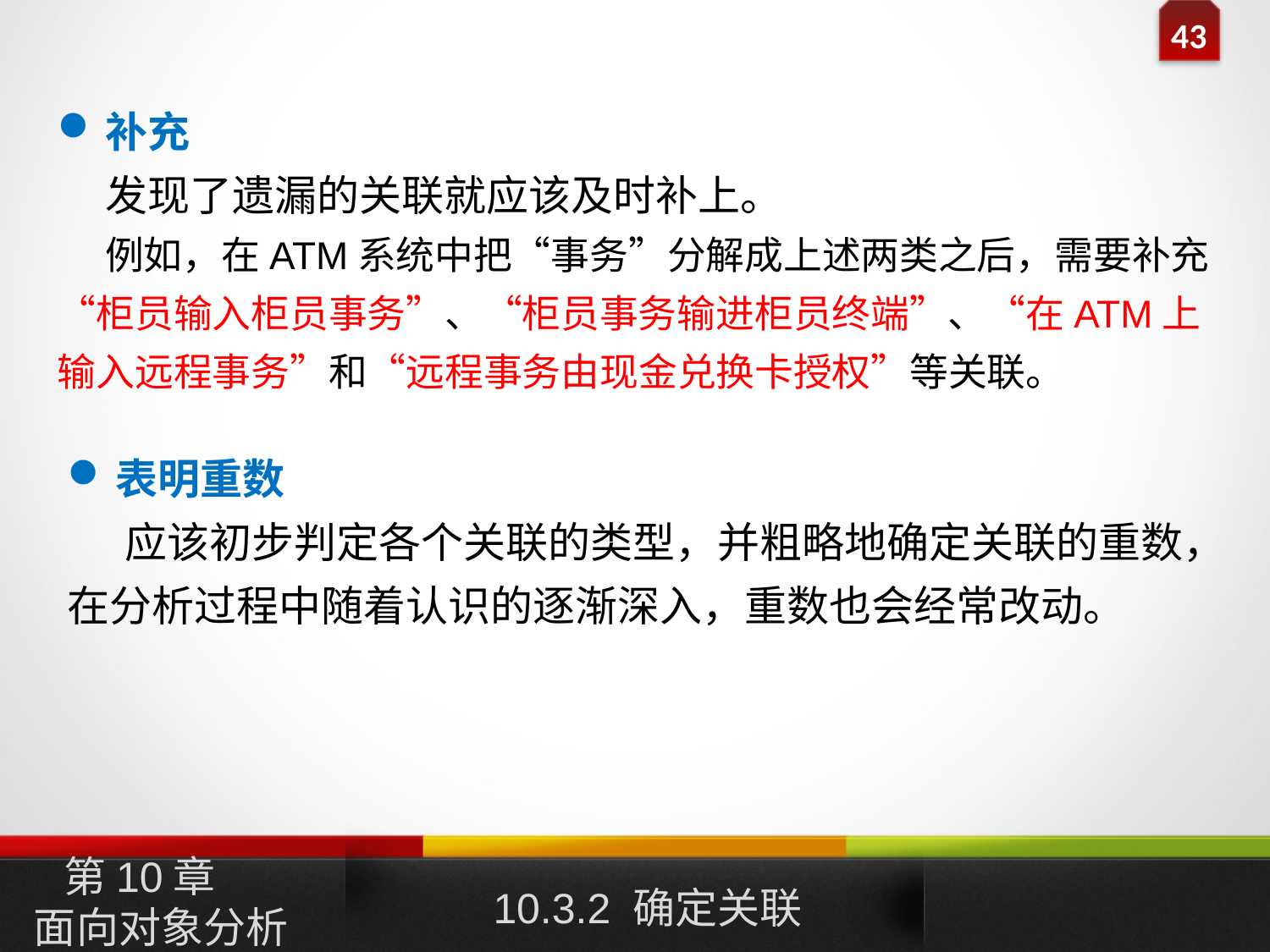

补充
    发现了遗漏的关联就应该及时补上。
     例如，在ATM系统中把“事务”分解成上述两类之后，需要补充“柜员输入柜员事务”、“柜员事务输进柜员终端”、“在ATM上输入远程事务”和“远程事务由现金兑换卡授权”等关联。
表明重数
     应该初步判定各个关联的类型，并粗略地确定关联的重数，在分析过程中随着认识的逐渐深入，重数也会经常改动。
10.3.2 确定关联